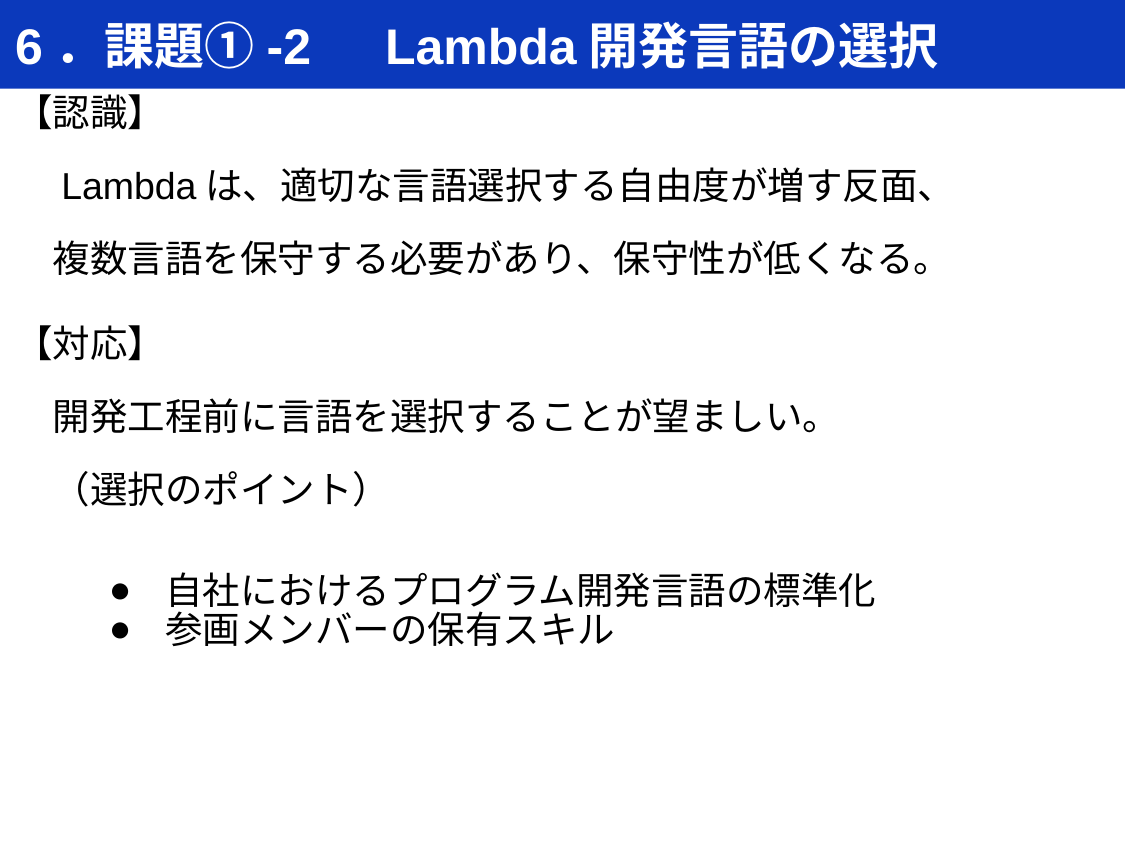

# 6．課題①-2　Lambda開発言語の選択
【認識】
　Lambdaは、適切な言語選択する自由度が増す反面、
　複数言語を保守する必要があり、保守性が低くなる。

【対応】
　開発工程前に言語を選択することが望ましい。
　（選択のポイント）
自社におけるプログラム開発言語の標準化
参画メンバーの保有スキル